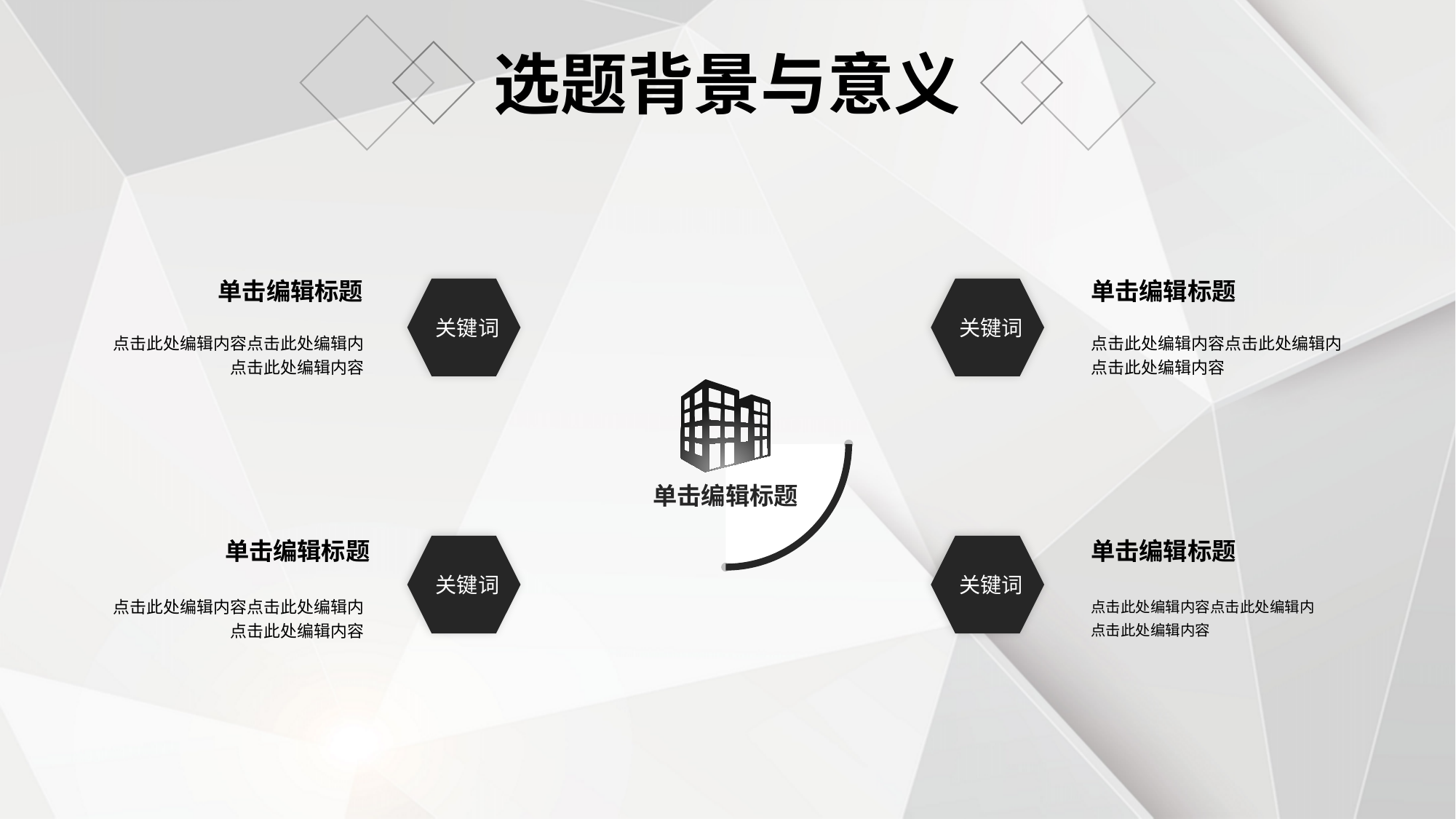

选题背景与意义
单击编辑标题
单击编辑标题
关键词
关键词

点击此处编辑内容点击此处编辑内
点击此处编辑内容
点击此处编辑内容点击此处编辑内
点击此处编辑内容

单击编辑标题
单击编辑标题
单击编辑标题
关键词
关键词
点击此处编辑内容点击此处编辑内
点击此处编辑内容
点击此处编辑内容点击此处编辑内
点击此处编辑内容